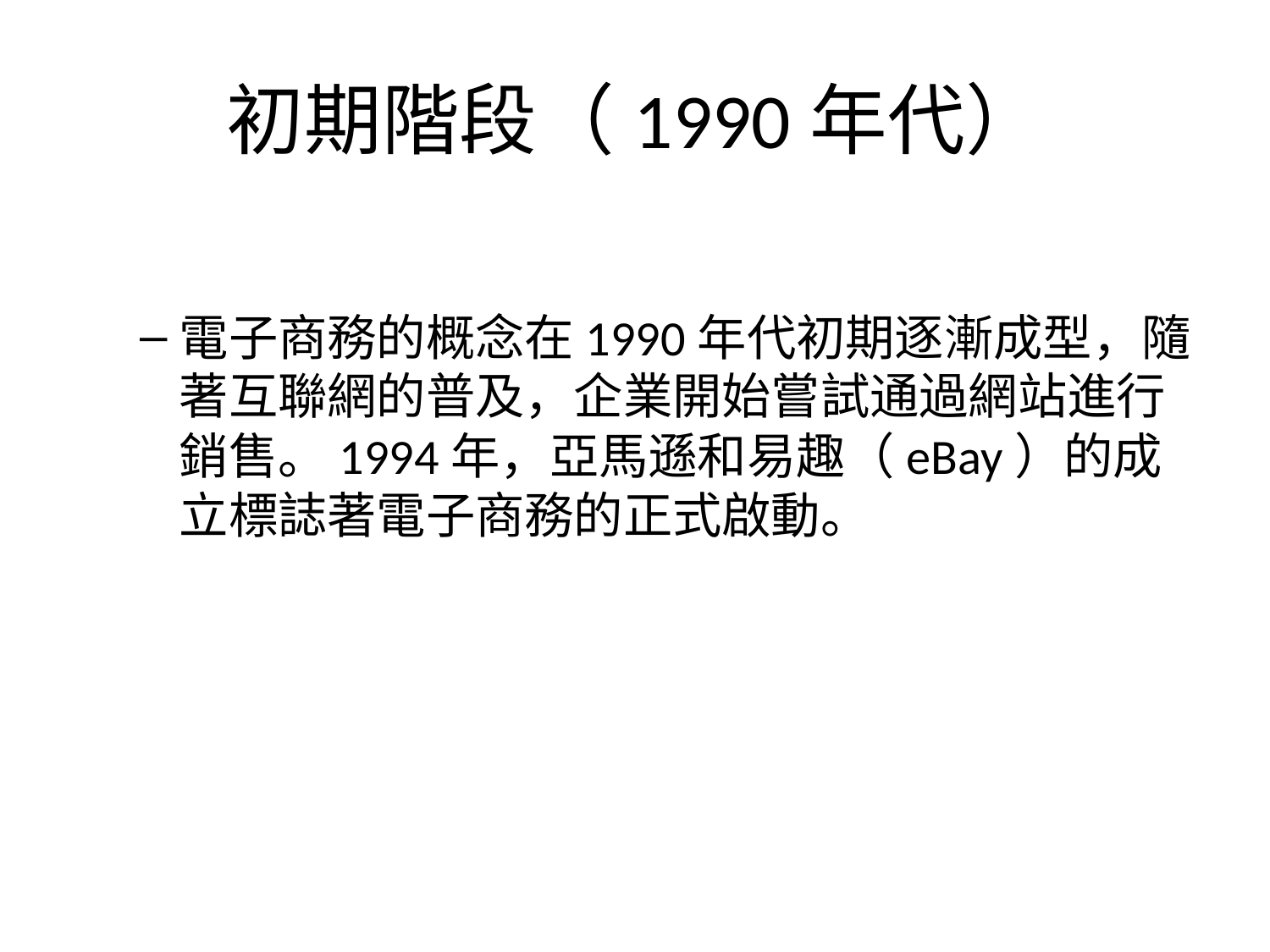

# 初期階段（1990年代）

電子商務的概念在1990年代初期逐漸成型，隨著互聯網的普及，企業開始嘗試通過網站進行銷售。1994年，亞馬遜和易趣（eBay）的成立標誌著電子商務的正式啟動。